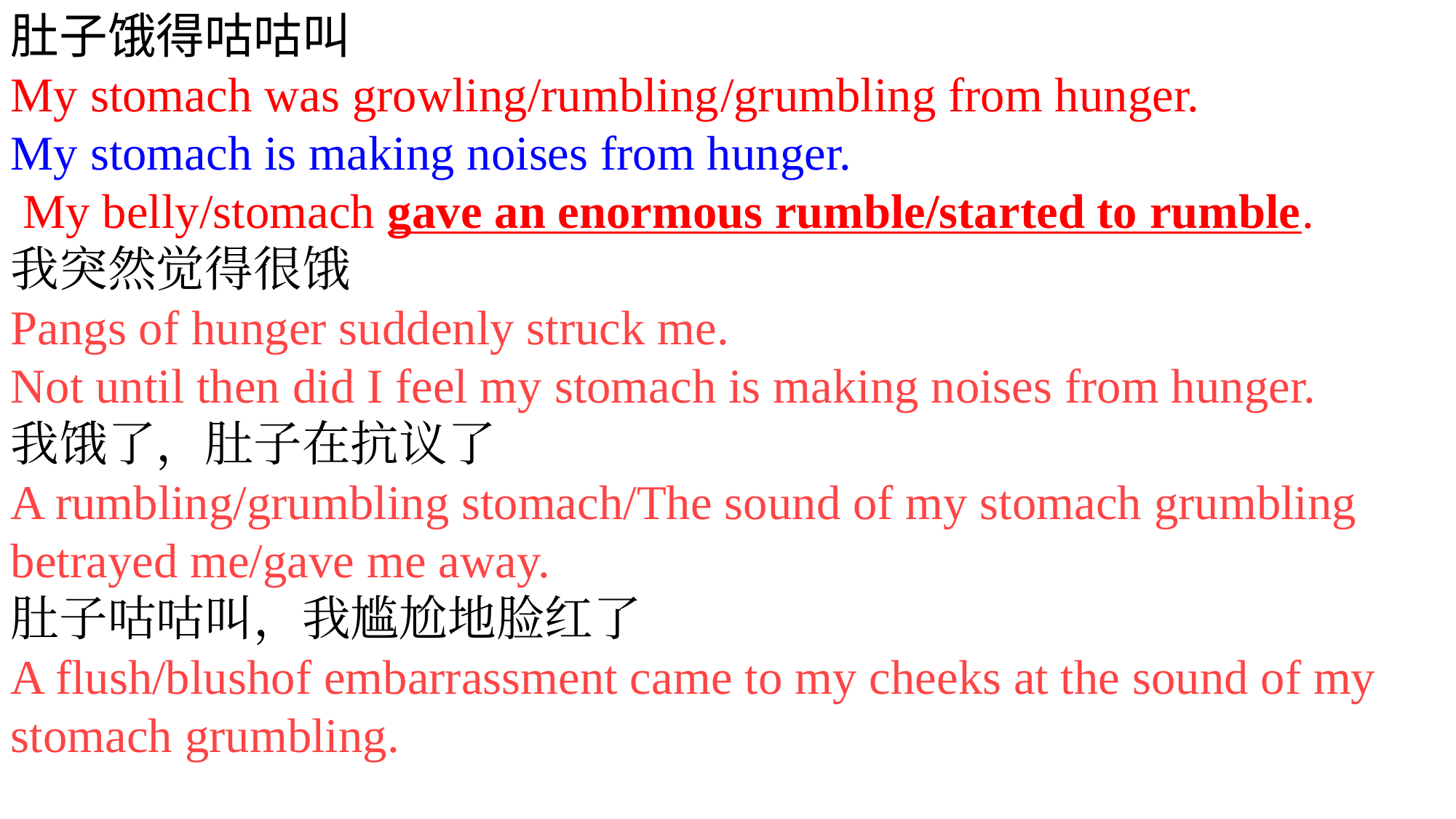

肚子饿得咕咕叫
My stomach was growling/rumbling/grumbling from hunger.
My stomach is making noises from hunger.
 My belly/stomach gave an enormous rumble/started to rumble.
我突然觉得很饿
Pangs of hunger suddenly struck me.
Not until then did I feel my stomach is making noises from hunger.
我饿了，肚子在抗议了
A rumbling/grumbling stomach/The sound of my stomach grumbling betrayed me/gave me away.
肚子咕咕叫，我尴尬地脸红了
A flush/blushof embarrassment came to my cheeks at the sound of my stomach grumbling.